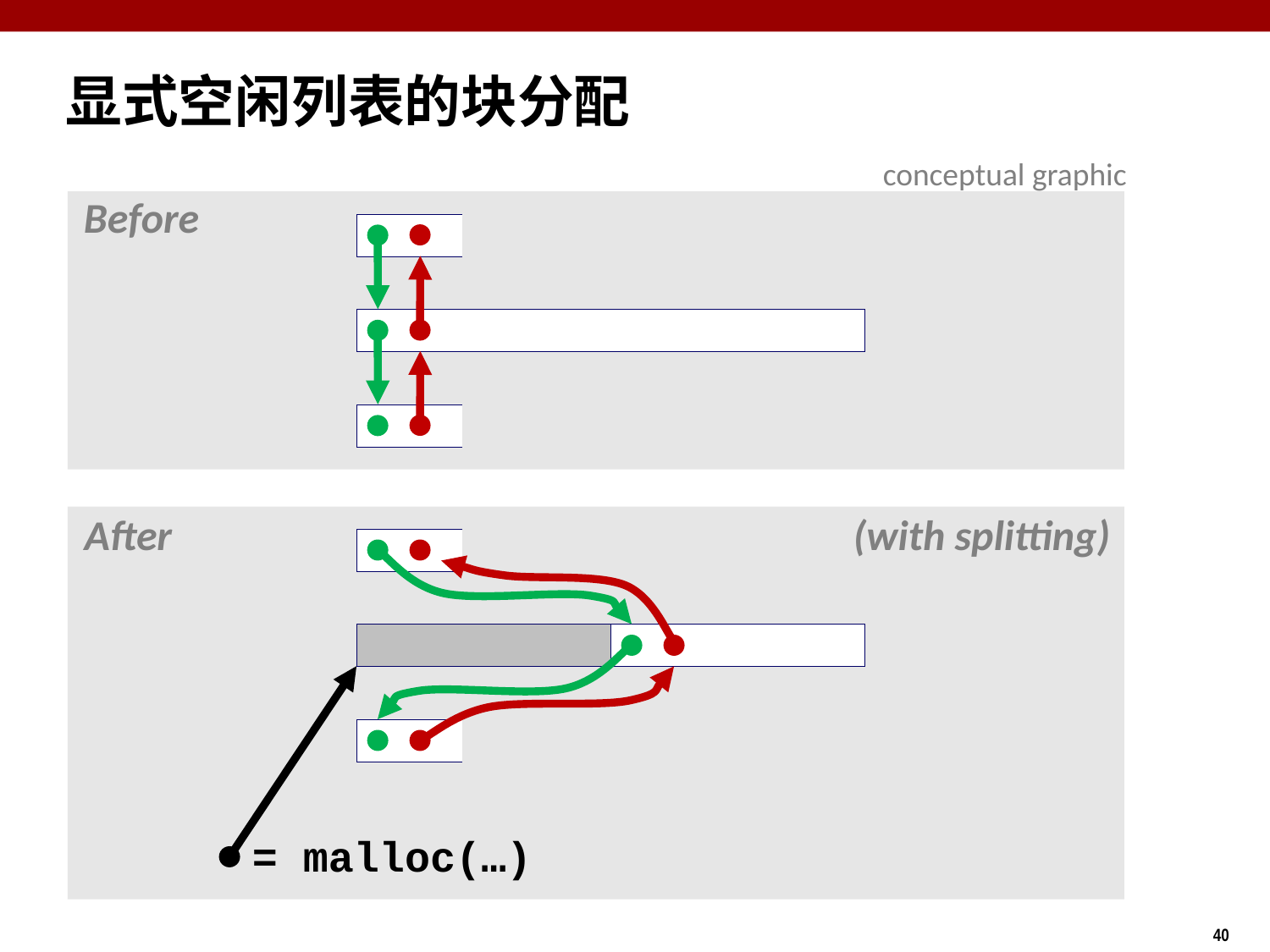

显式空闲列表的块分配
conceptual graphic
Before

After
(with splitting)

= malloc(…)